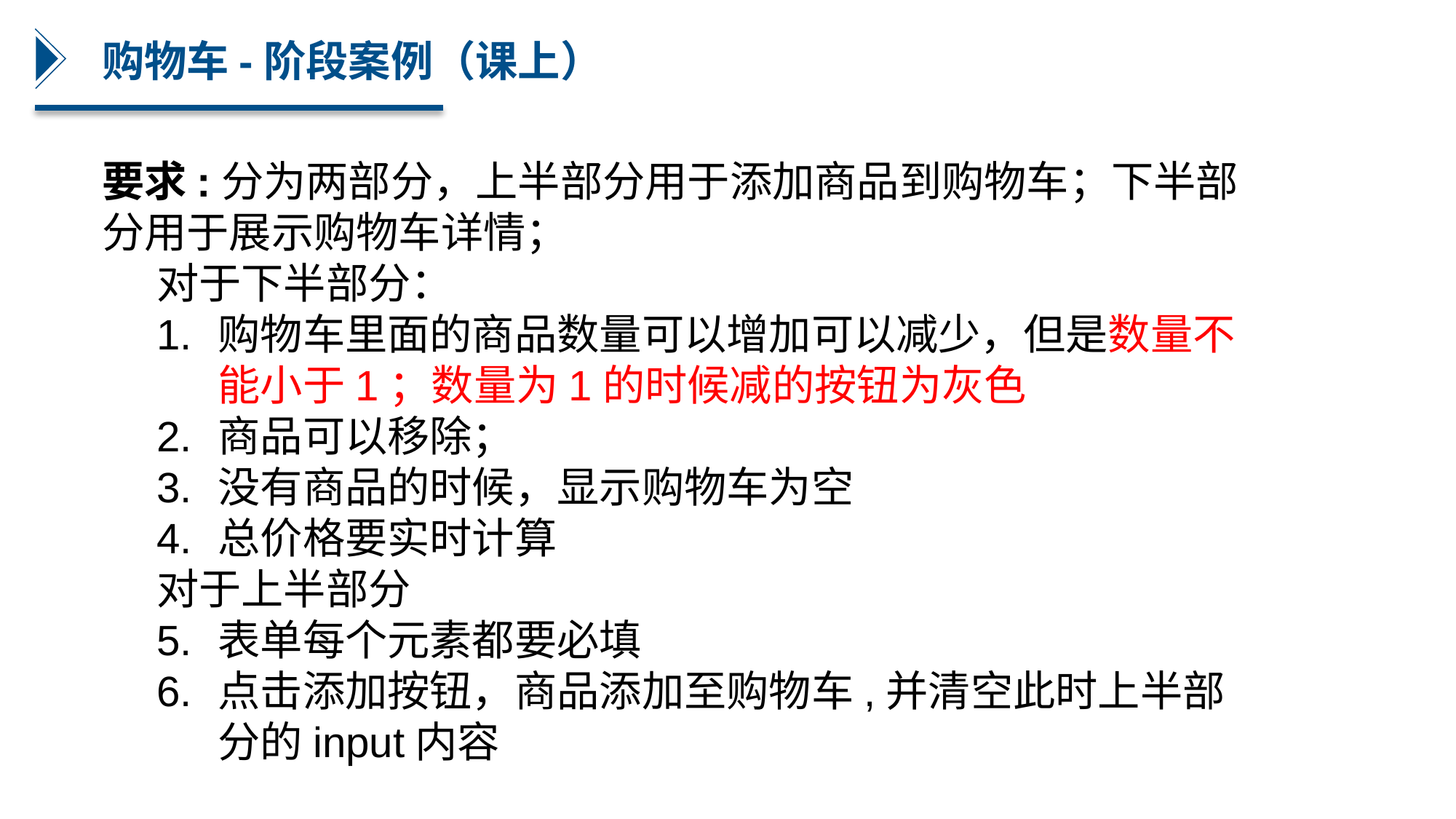

购物车-阶段案例（课上）
要求:分为两部分，上半部分用于添加商品到购物车；下半部分用于展示购物车详情；
对于下半部分：
购物车里面的商品数量可以增加可以减少，但是数量不能小于1；数量为1的时候减的按钮为灰色
商品可以移除；
没有商品的时候，显示购物车为空
总价格要实时计算
对于上半部分
表单每个元素都要必填
点击添加按钮，商品添加至购物车,并清空此时上半部分的input内容